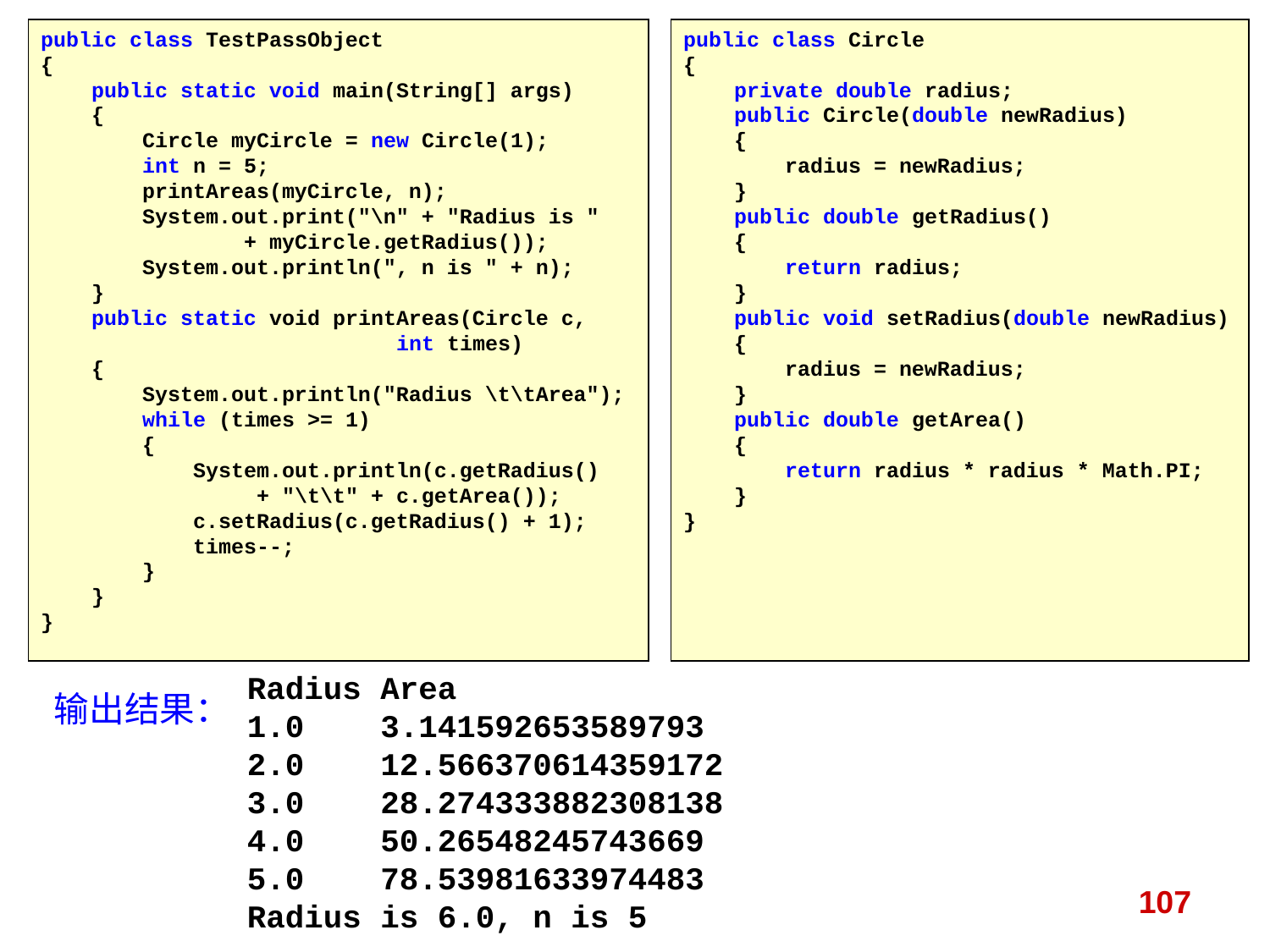

public class TestPassObject
{
    public static void main(String[] args)
    {
        Circle myCircle = new Circle(1);
        int n = 5;
        printAreas(myCircle, n);
        System.out.print("\n" + "Radius is "
                + myCircle.getRadius());
        System.out.println(", n is " + n);
    }
    public static void printAreas(Circle c,
                            int times)
    {
        System.out.println("Radius \t\tArea");
        while (times >= 1)
        {
            System.out.println(c.getRadius()
                 + "\t\t" + c.getArea());
            c.setRadius(c.getRadius() + 1);
            times--;
        }
    }
}
public class Circle
{
    private double radius;
    public Circle(double newRadius)
    {
        radius = newRadius;
    }
    public double getRadius()
    {
        return radius;
    }
    public void setRadius(double newRadius)
    {
        radius = newRadius;
    }
    public double getArea()
    {
        return radius * radius * Math.PI;
    }
}
#

Radius Area
1.0    3.141592653589793
2.0    12.566370614359172
3.0    28.274333882308138
4.0    50.26548245743669
5.0    78.53981633974483
Radius is 6.0, n is 5
输出结果：